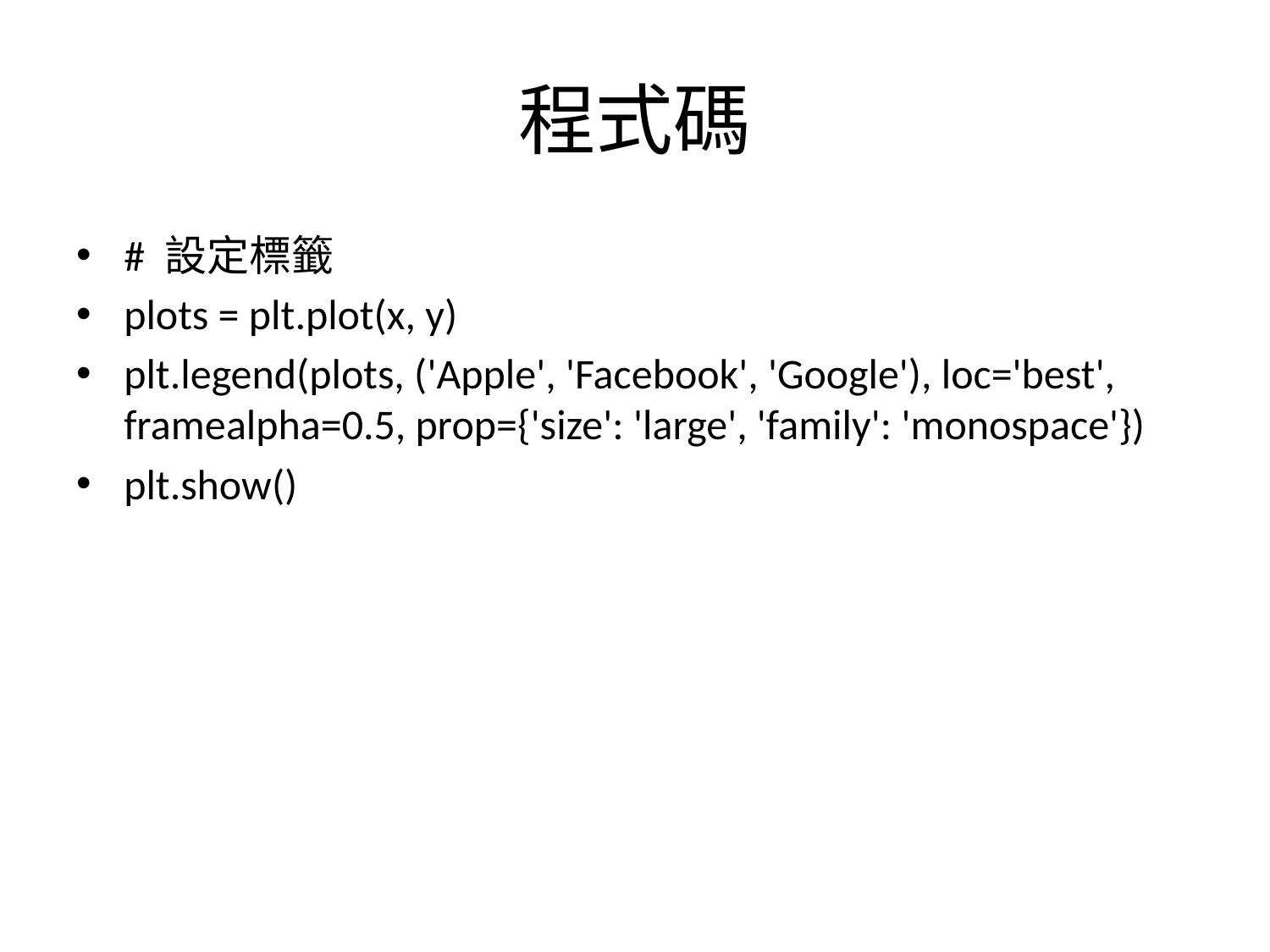

# 程式碼
# 設定標籤
plots = plt.plot(x, y)
plt.legend(plots, ('Apple', 'Facebook', 'Google'), loc='best', framealpha=0.5, prop={'size': 'large', 'family': 'monospace'})
plt.show()